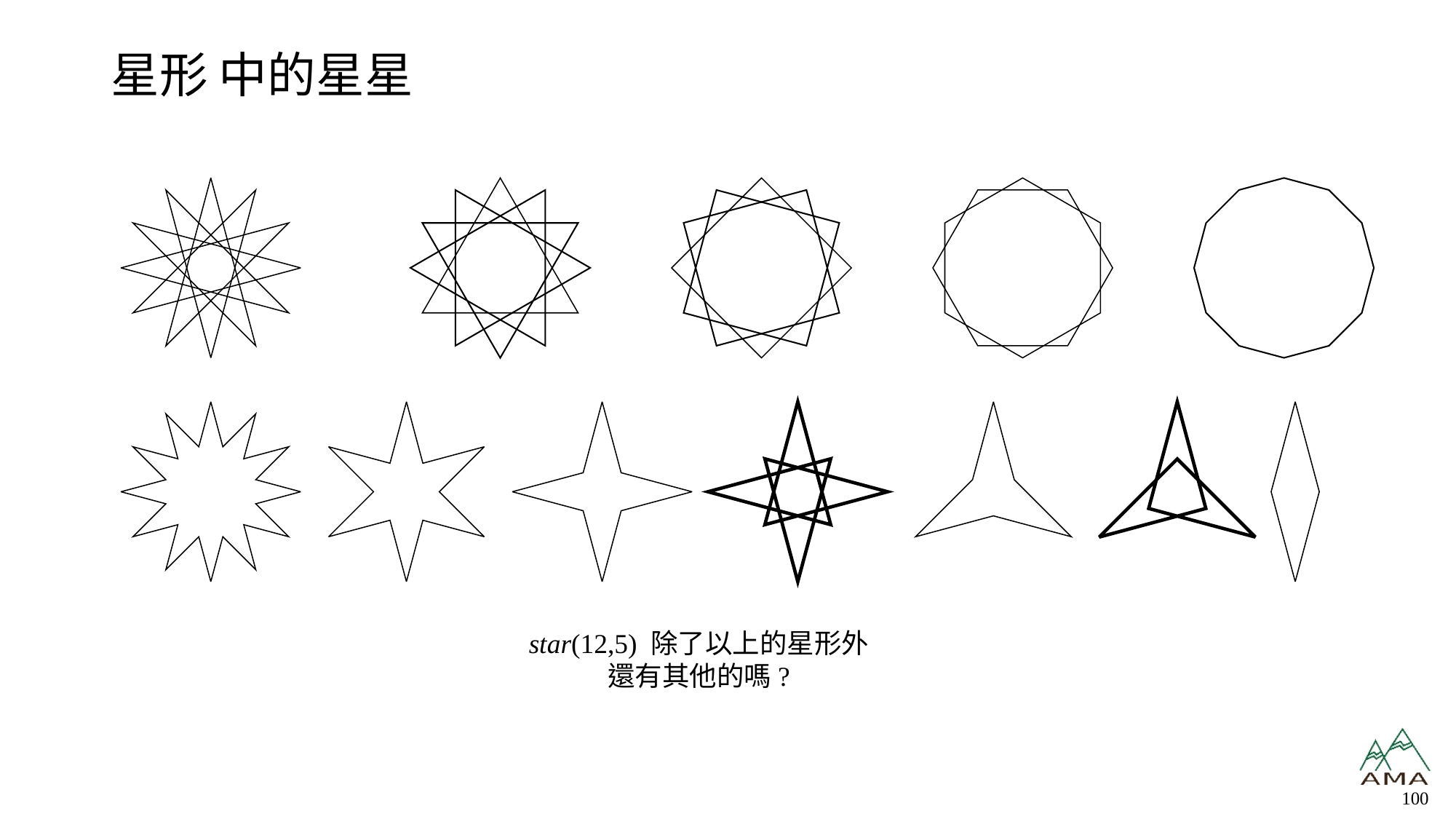

# 星形 中的星星

star(12,5) 除了以上的星形外
還有其他的嗎?
100